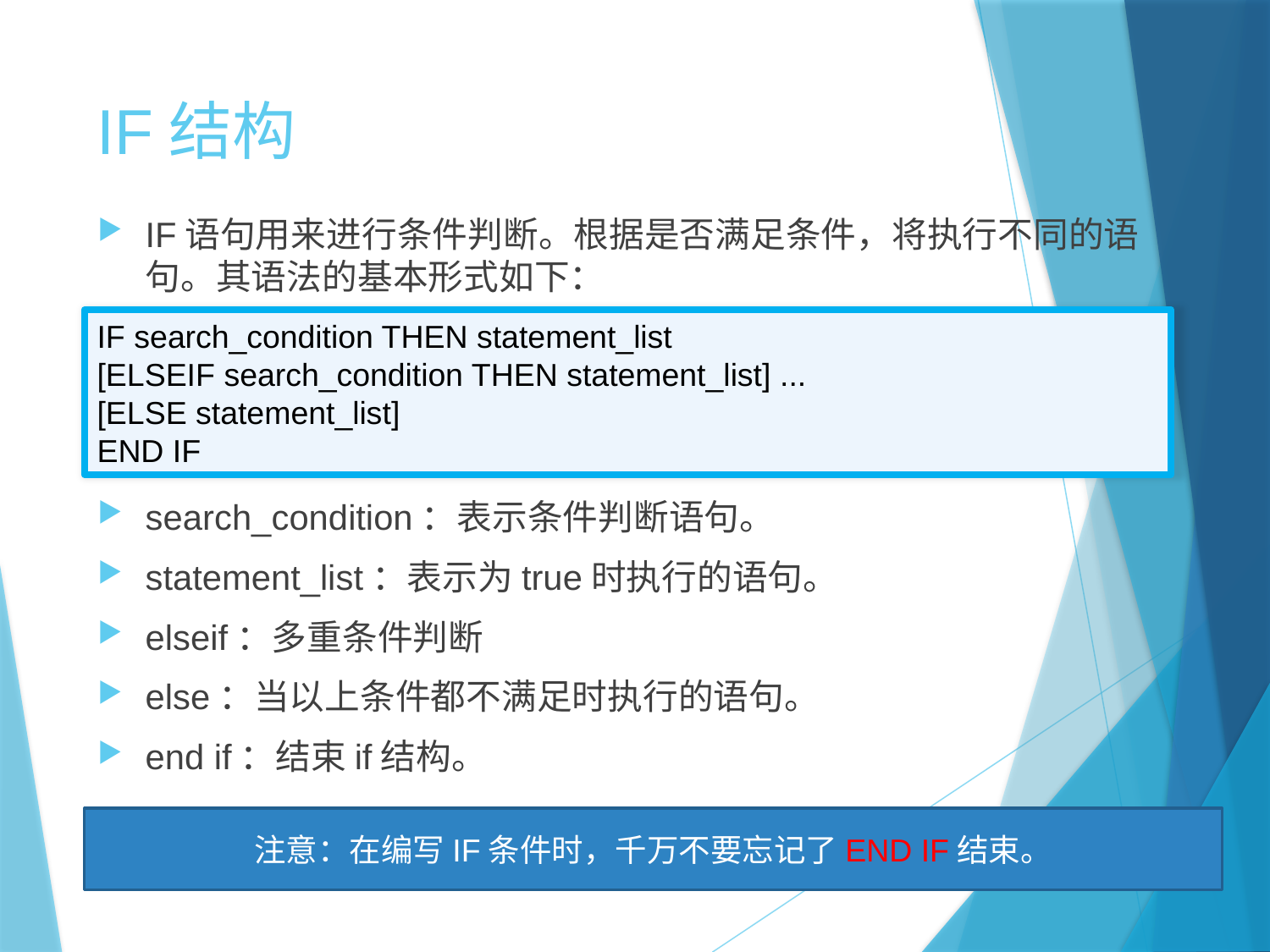

# IF结构
IF语句用来进行条件判断。根据是否满足条件，将执行不同的语句。其语法的基本形式如下：

search_condition：表示条件判断语句。
statement_list：表示为true时执行的语句。
elseif：多重条件判断
else：当以上条件都不满足时执行的语句。
end if：结束if结构。

IF search_condition THEN statement_list
[ELSEIF search_condition THEN statement_list] ...
[ELSE statement_list]
END IF
注意：在编写IF条件时，千万不要忘记了END IF结束。